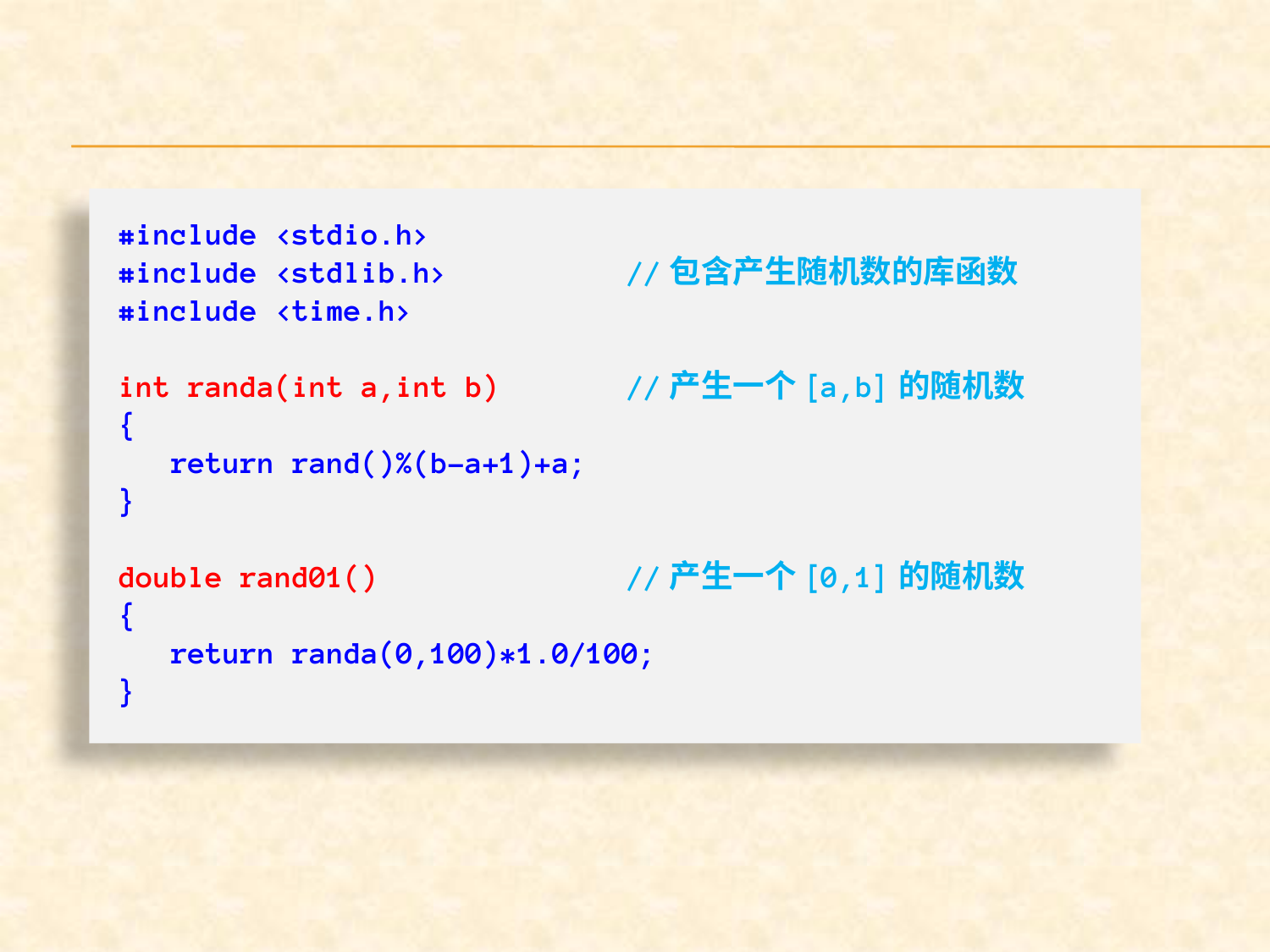

#include <stdio.h>
#include <stdlib.h>		//包含产生随机数的库函数
#include <time.h>
int randa(int a,int b)	//产生一个[a,b]的随机数
{
   return rand()%(b-a+1)+a;
}
double rand01()		//产生一个[0,1]的随机数
{
   return randa(0,100)*1.0/100;
}